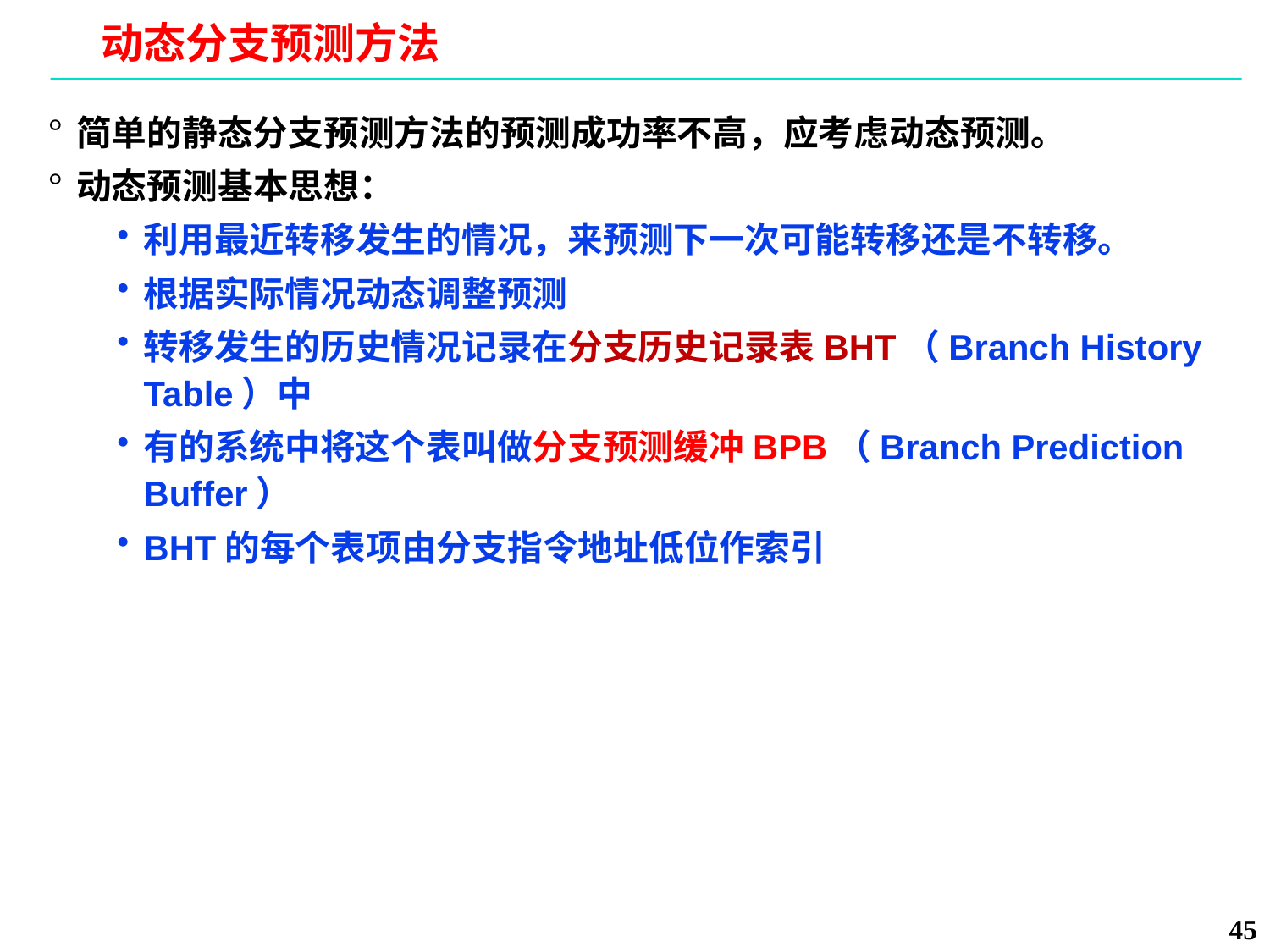

# 动态分支预测方法
简单的静态分支预测方法的预测成功率不高，应考虑动态预测。
动态预测基本思想：
利用最近转移发生的情况，来预测下一次可能转移还是不转移。
根据实际情况动态调整预测
转移发生的历史情况记录在分支历史记录表BHT（Branch History Table）中
有的系统中将这个表叫做分支预测缓冲BPB（Branch Prediction Buffer）
BHT的每个表项由分支指令地址低位作索引